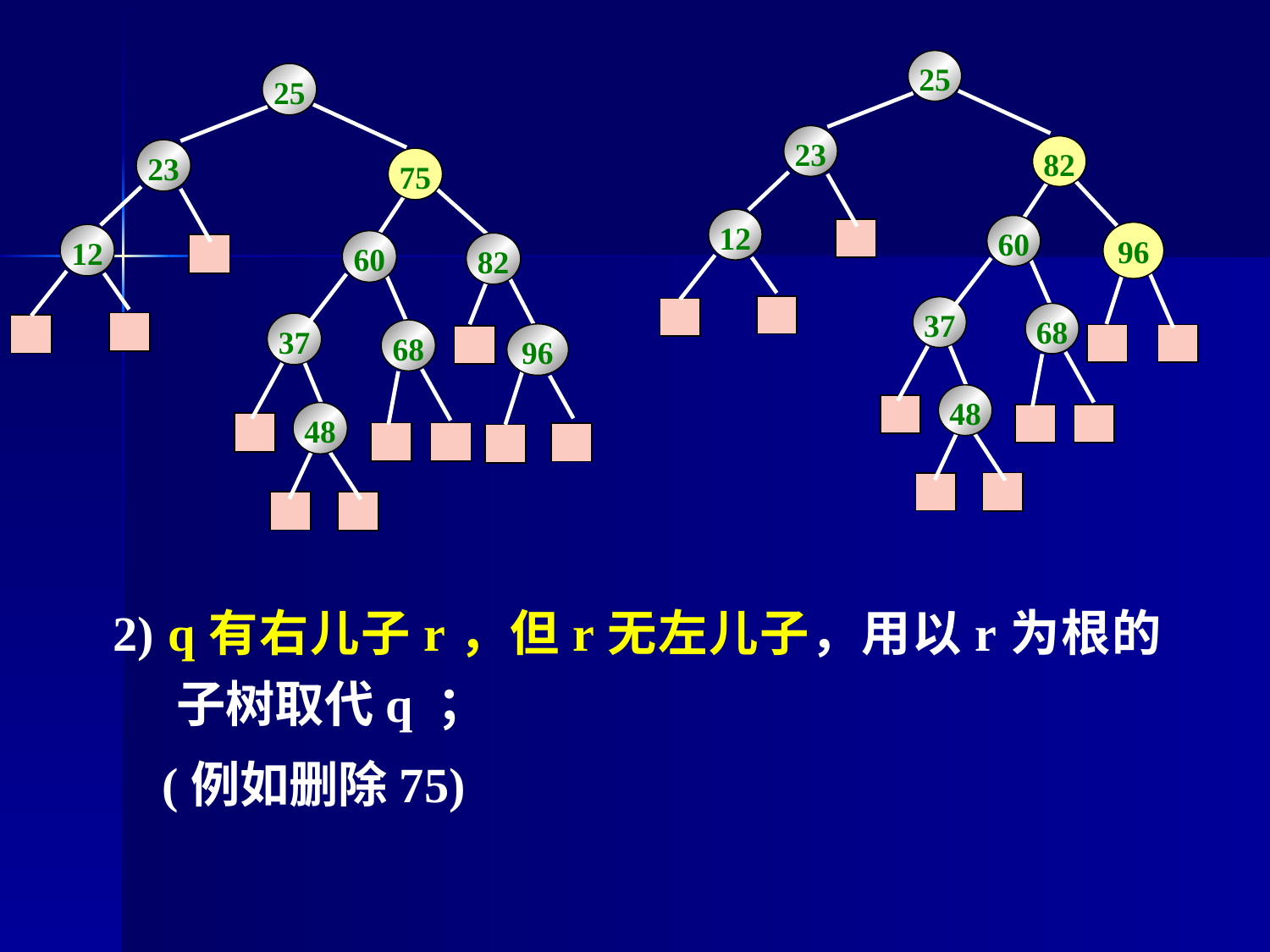

25

23
75

12

60
82

37

68
96

48

25

23
82

12

60

96

37

68

48

2) q有右儿子r，但r无左儿子，用以r为根的子树取代q ；
    (例如删除75)